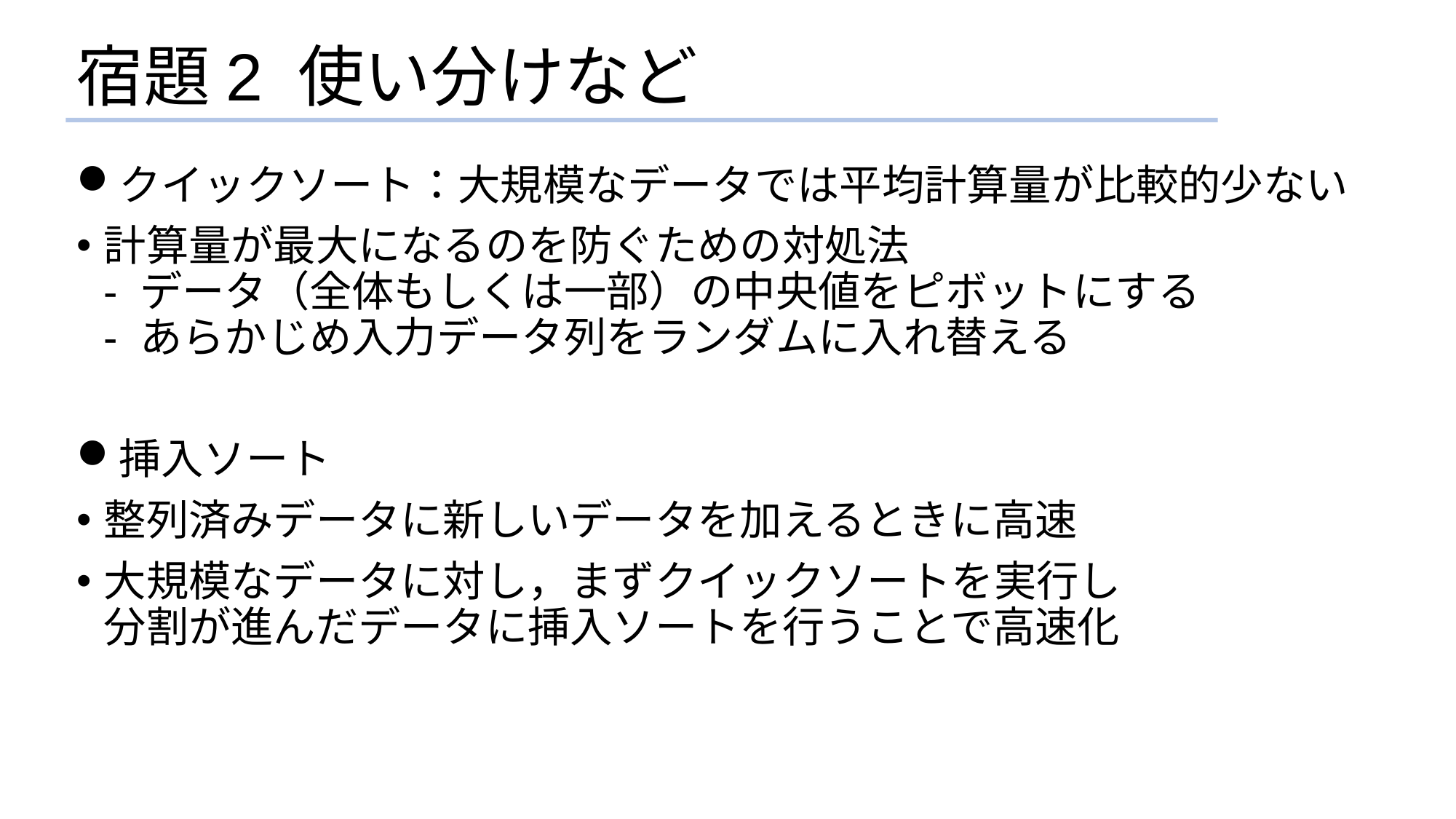

# 宿題2 使い分けなど

クイックソート：大規模なデータでは平均計算量が比較的少ない
計算量が最大になるのを防ぐための対処法
- データ（全体もしくは一部）の中央値をピボットにする
- あらかじめ入力データ列をランダムに入れ替える

挿入ソート
整列済みデータに新しいデータを加えるときに高速
大規模なデータに対し，まずクイックソートを実行し
分割が進んだデータに挿入ソートを行うことで高速化